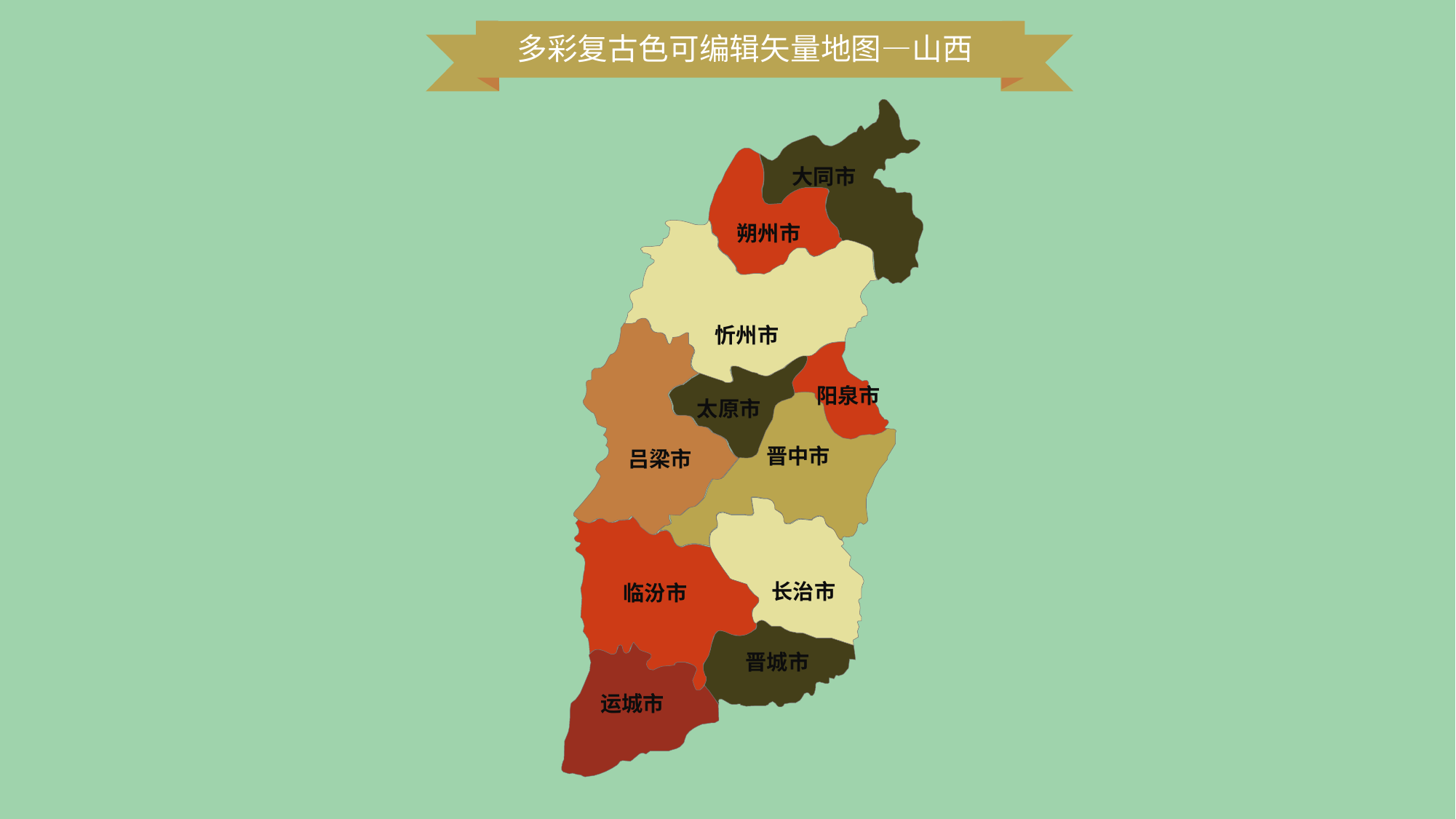

多彩复古色可编辑矢量地图—山西

大同市
朔州市
忻州市
阳泉市
太原市
晋中市
吕梁市
长治市
临汾市
晋城市
运城市